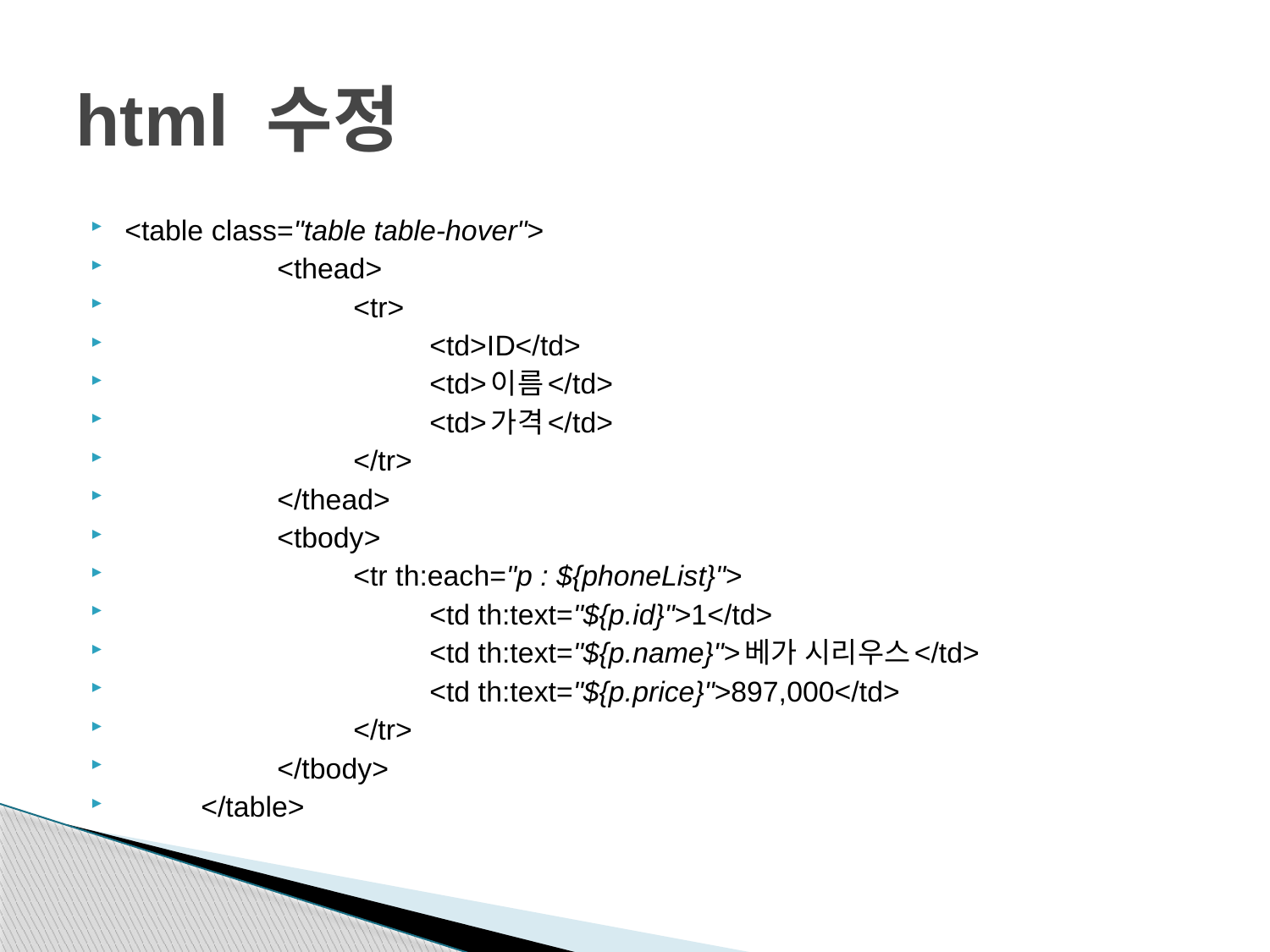

# html 수정
<table class="table table-hover">
		<thead>
			<tr>
				<td>ID</td>
				<td>이름</td>
				<td>가격</td>
			</tr>
		</thead>
		<tbody>
			<tr th:each="p : ${phoneList}">
				<td th:text="${p.id}">1</td>
				<td th:text="${p.name}">베가 시리우스</td>
				<td th:text="${p.price}">897,000</td>
			</tr>
		</tbody>
	</table>